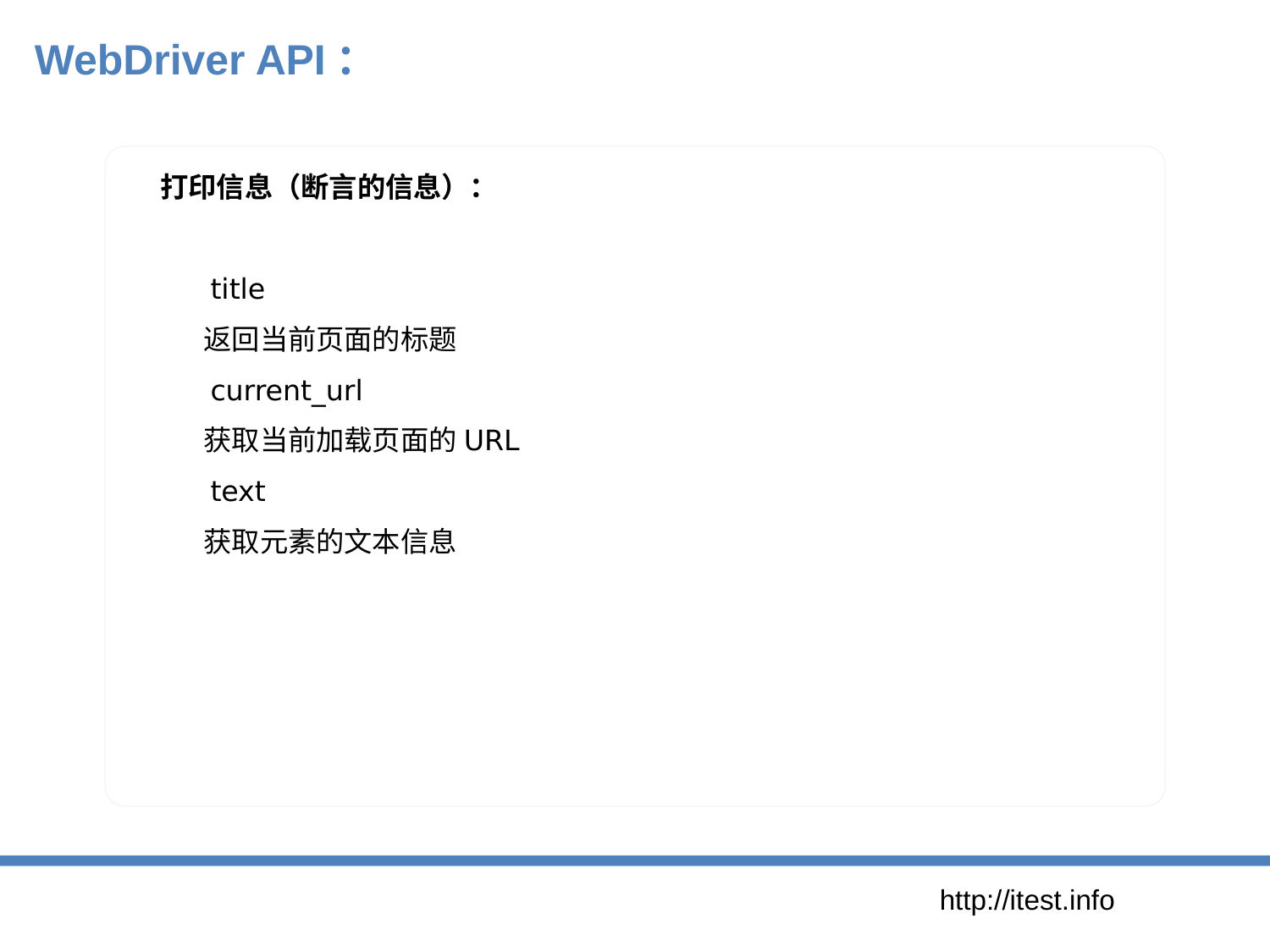

WebDriver API：

 打印信息（断言的信息）：

　　title
　　返回当前页面的标题
　　current_url
　　获取当前加载页面的URL
　　text
　　获取元素的文本信息

http://itest.info